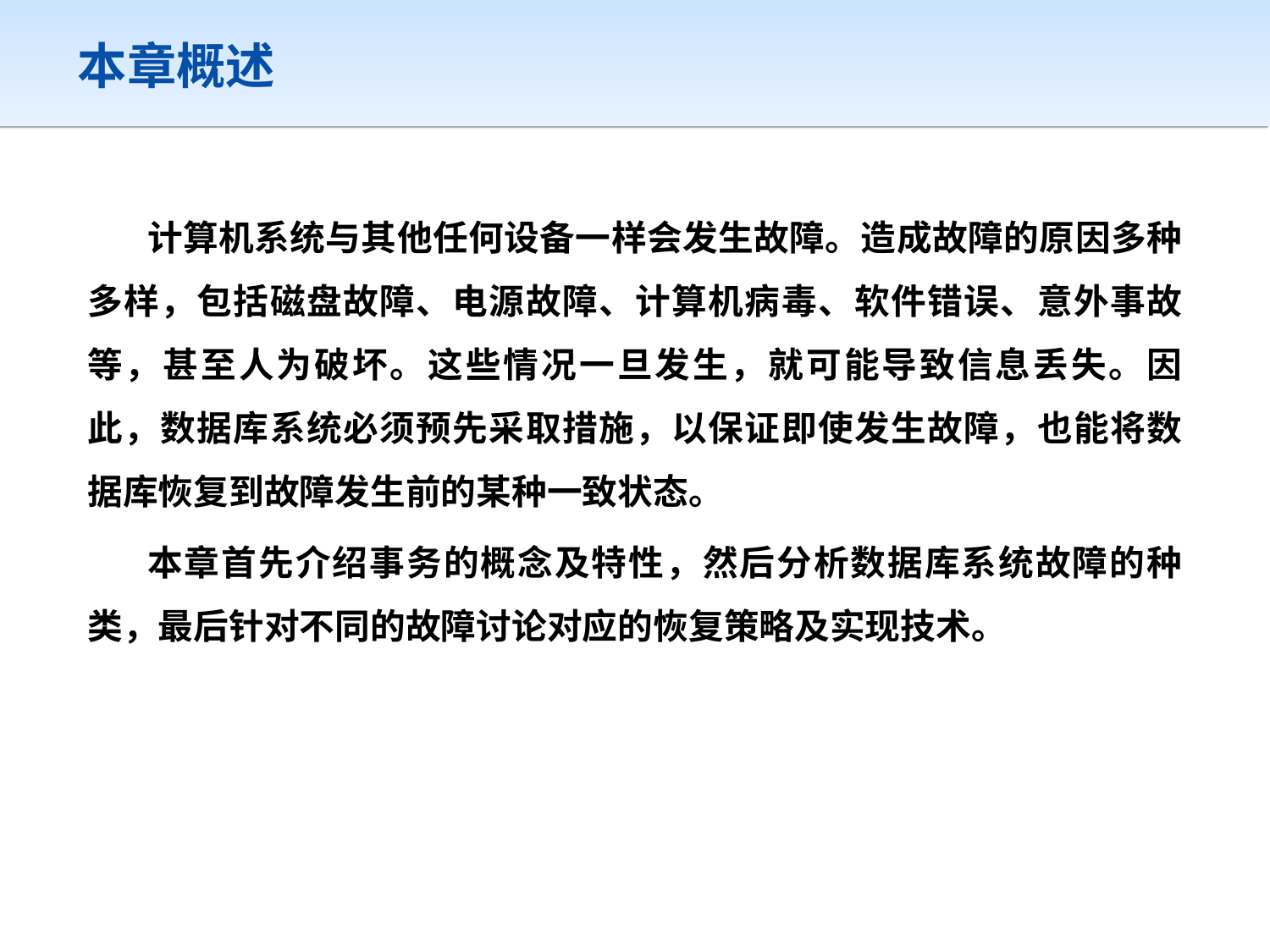

# 本章概述
计算机系统与其他任何设备一样会发生故障。造成故障的原因多种多样，包括磁盘故障、电源故障、计算机病毒、软件错误、意外事故等，甚至人为破坏。这些情况一旦发生，就可能导致信息丢失。因此，数据库系统必须预先采取措施，以保证即使发生故障，也能将数据库恢复到故障发生前的某种一致状态。
本章首先介绍事务的概念及特性，然后分析数据库系统故障的种类，最后针对不同的故障讨论对应的恢复策略及实现技术。